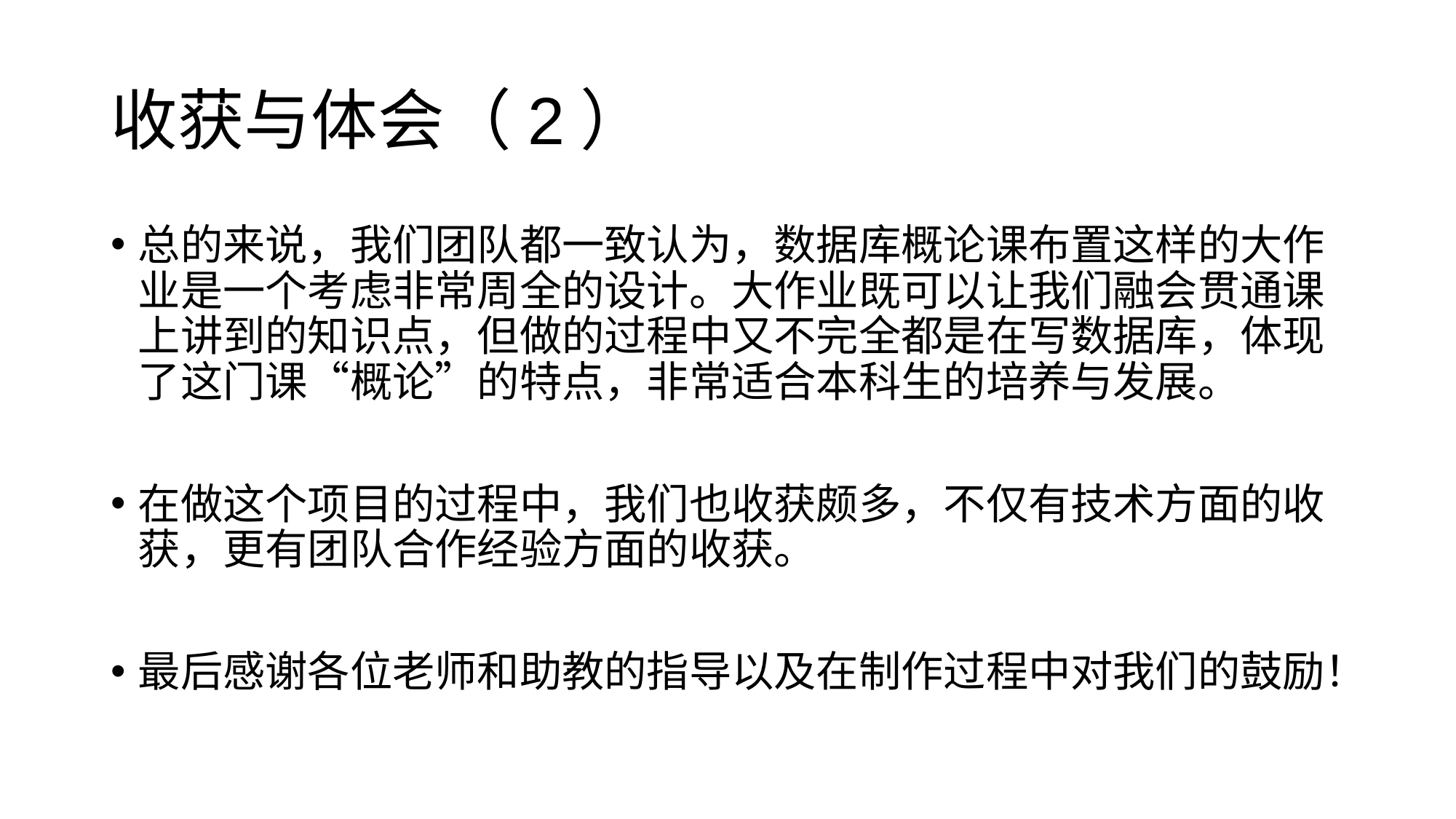

# 收获与体会（2）
总的来说，我们团队都一致认为，数据库概论课布置这样的大作业是一个考虑非常周全的设计。大作业既可以让我们融会贯通课上讲到的知识点，但做的过程中又不完全都是在写数据库，体现了这门课“概论”的特点，非常适合本科生的培养与发展。

在做这个项目的过程中，我们也收获颇多，不仅有技术方面的收获，更有团队合作经验方面的收获。

最后感谢各位老师和助教的指导以及在制作过程中对我们的鼓励！